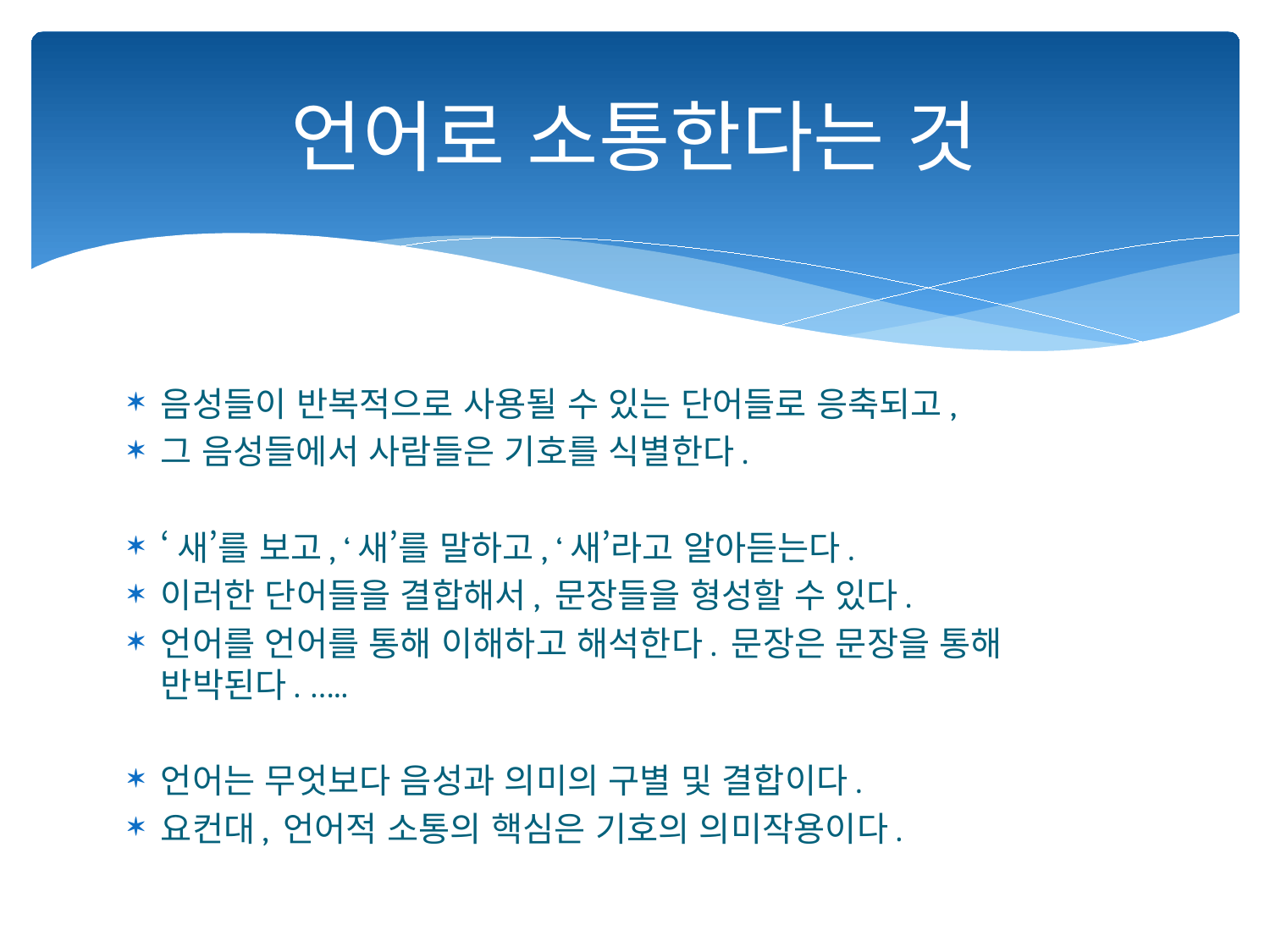

# 언어로 소통한다는 것
음성들이 반복적으로 사용될 수 있는 단어들로 응축되고,
그 음성들에서 사람들은 기호를 식별한다.

‘새’를 보고, ‘새’를 말하고, ‘새’라고 알아듣는다.
이러한 단어들을 결합해서, 문장들을 형성할 수 있다.
언어를 언어를 통해 이해하고 해석한다. 문장은 문장을 통해 반박된다. …..

언어는 무엇보다 음성과 의미의 구별 및 결합이다.
요컨대, 언어적 소통의 핵심은 기호의 의미작용이다.